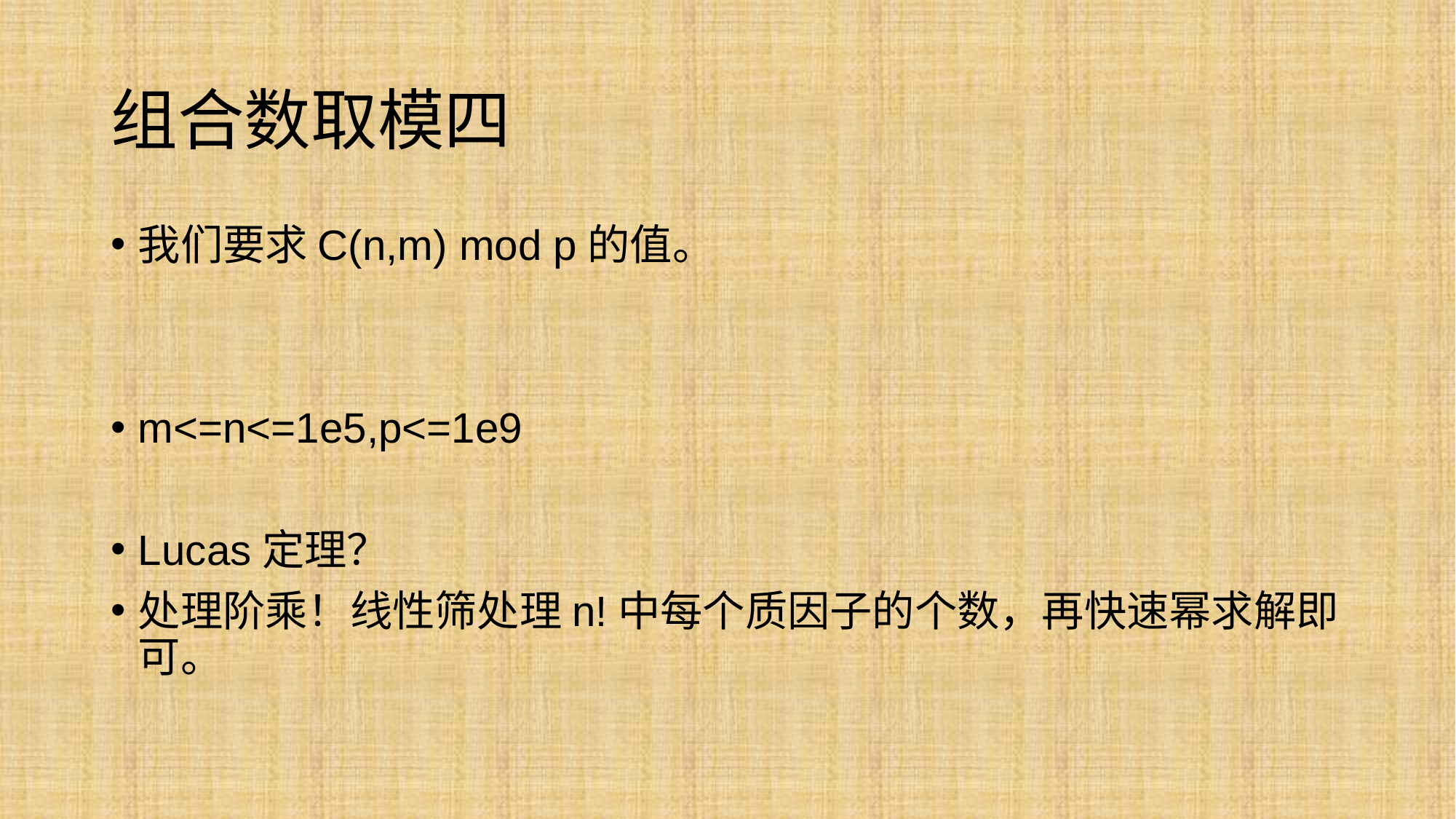

# 组合数取模四
我们要求C(n,m) mod p的值。

m<=n<=1e5,p<=1e9

Lucas定理？
处理阶乘！线性筛处理n!中每个质因子的个数，再快速幂求解即可。